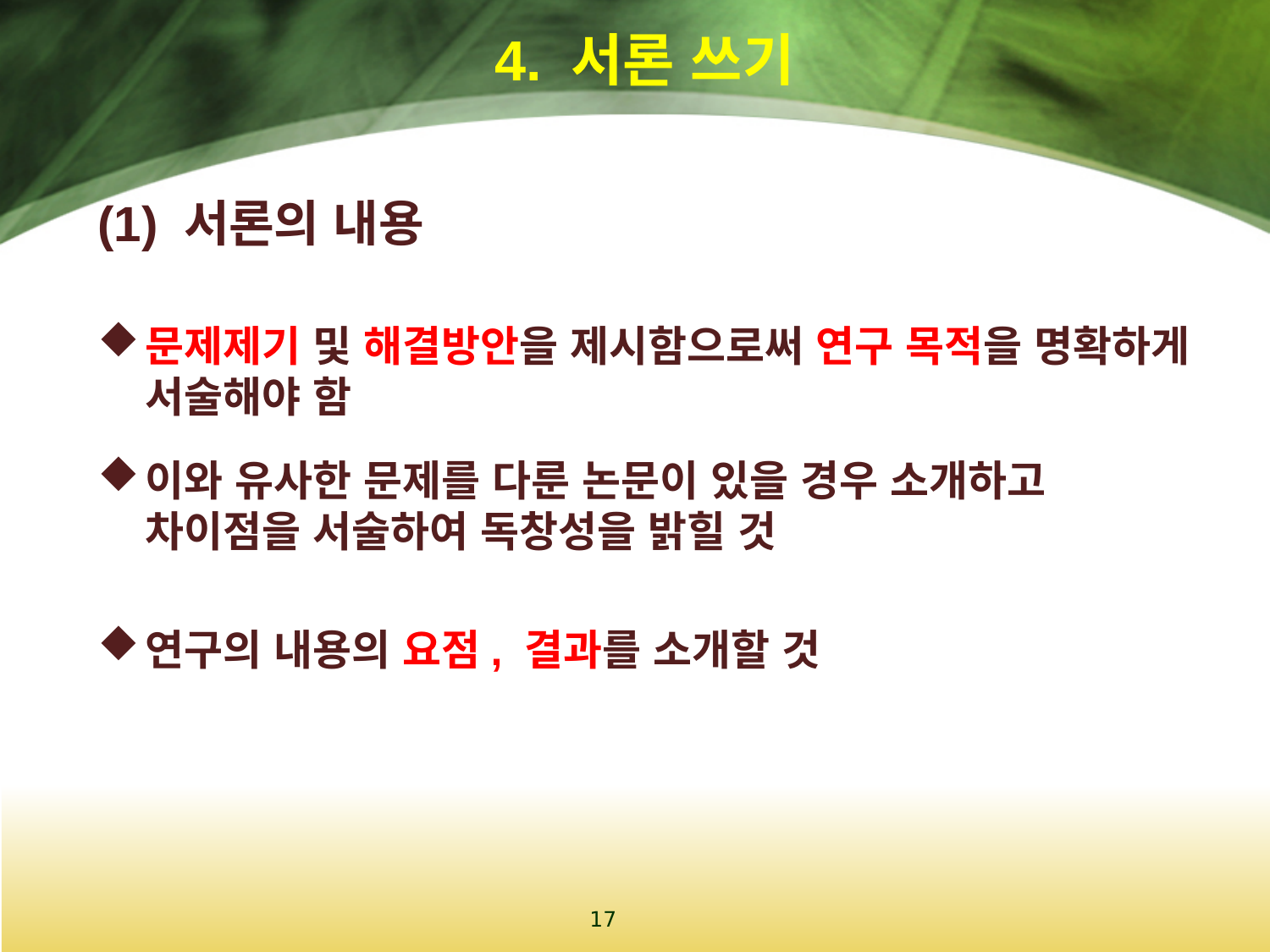

# 4. 서론 쓰기
(1) 서론의 내용

문제제기 및 해결방안을 제시함으로써 연구 목적을 명확하게 서술해야 함

이와 유사한 문제를 다룬 논문이 있을 경우 소개하고 차이점을 서술하여 독창성을 밝힐 것

연구의 내용의 요점, 결과를 소개할 것

17